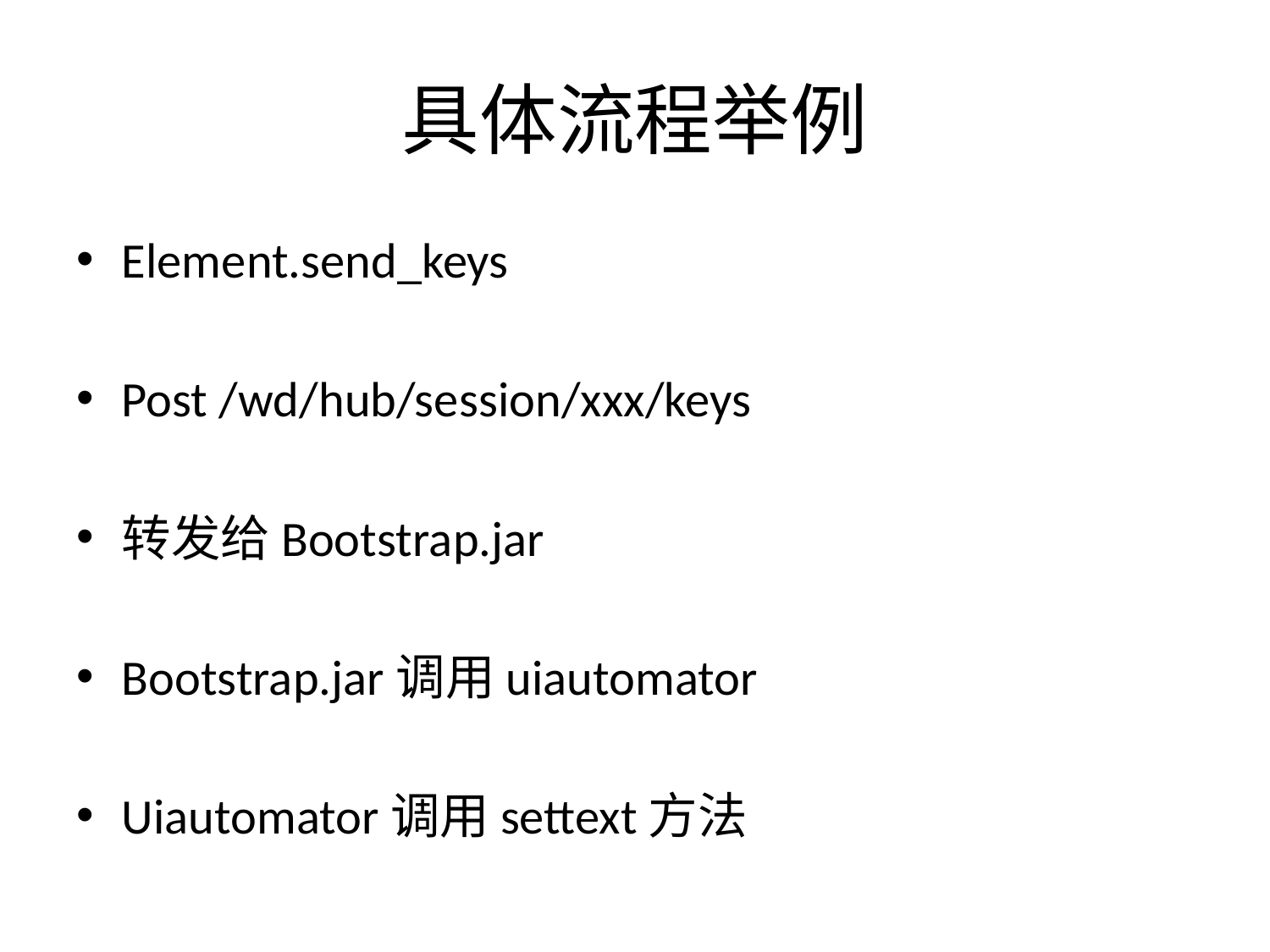

# 具体流程举例
Element.send_keys

Post /wd/hub/session/xxx/keys

转发给Bootstrap.jar

Bootstrap.jar调用uiautomator

Uiautomator调用settext方法